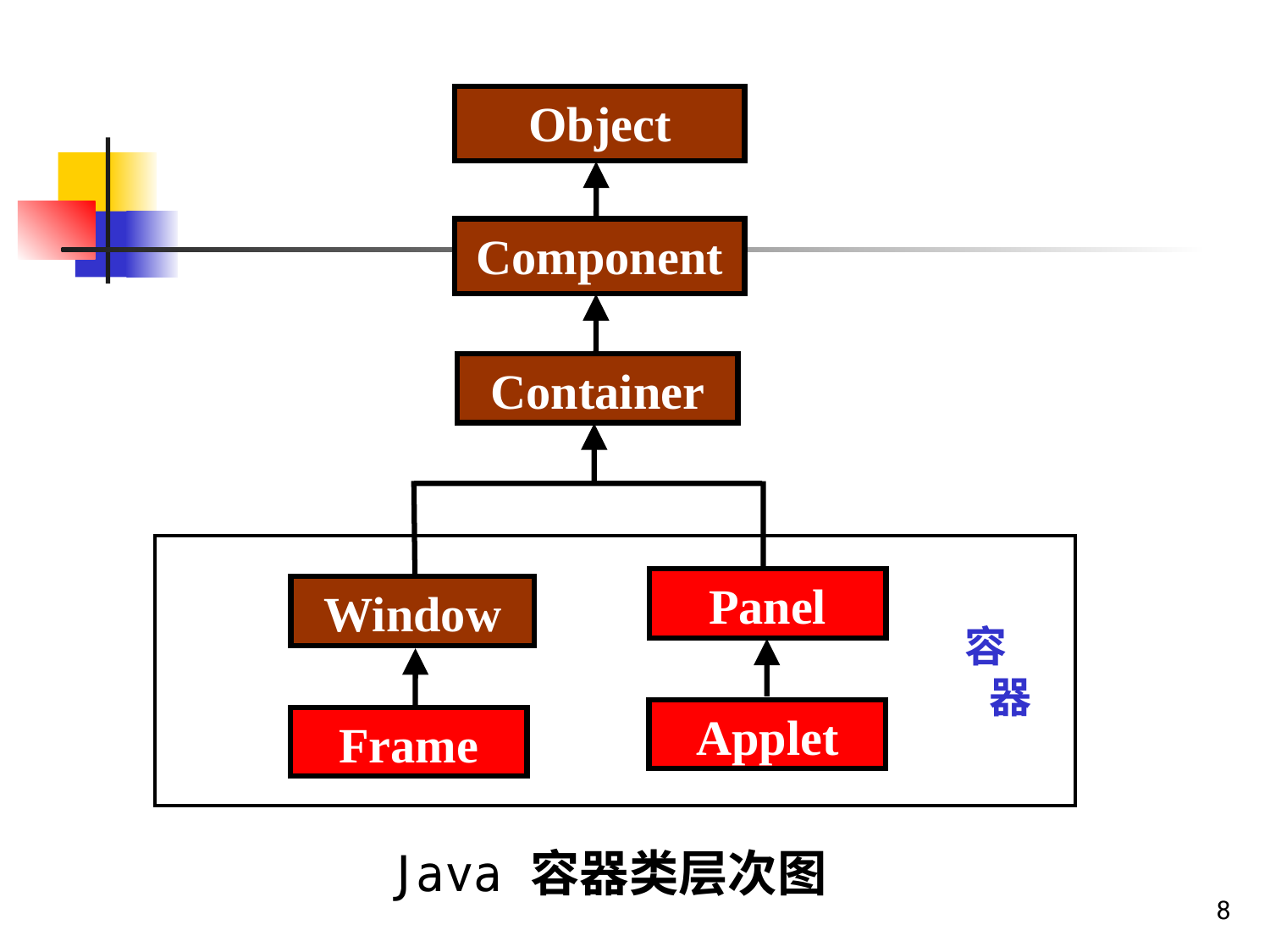

Object

Component

Container

                                                                                                      容
                                                                                  器
Panel
Window

Applet
Frame
Java 容器类层次图
8